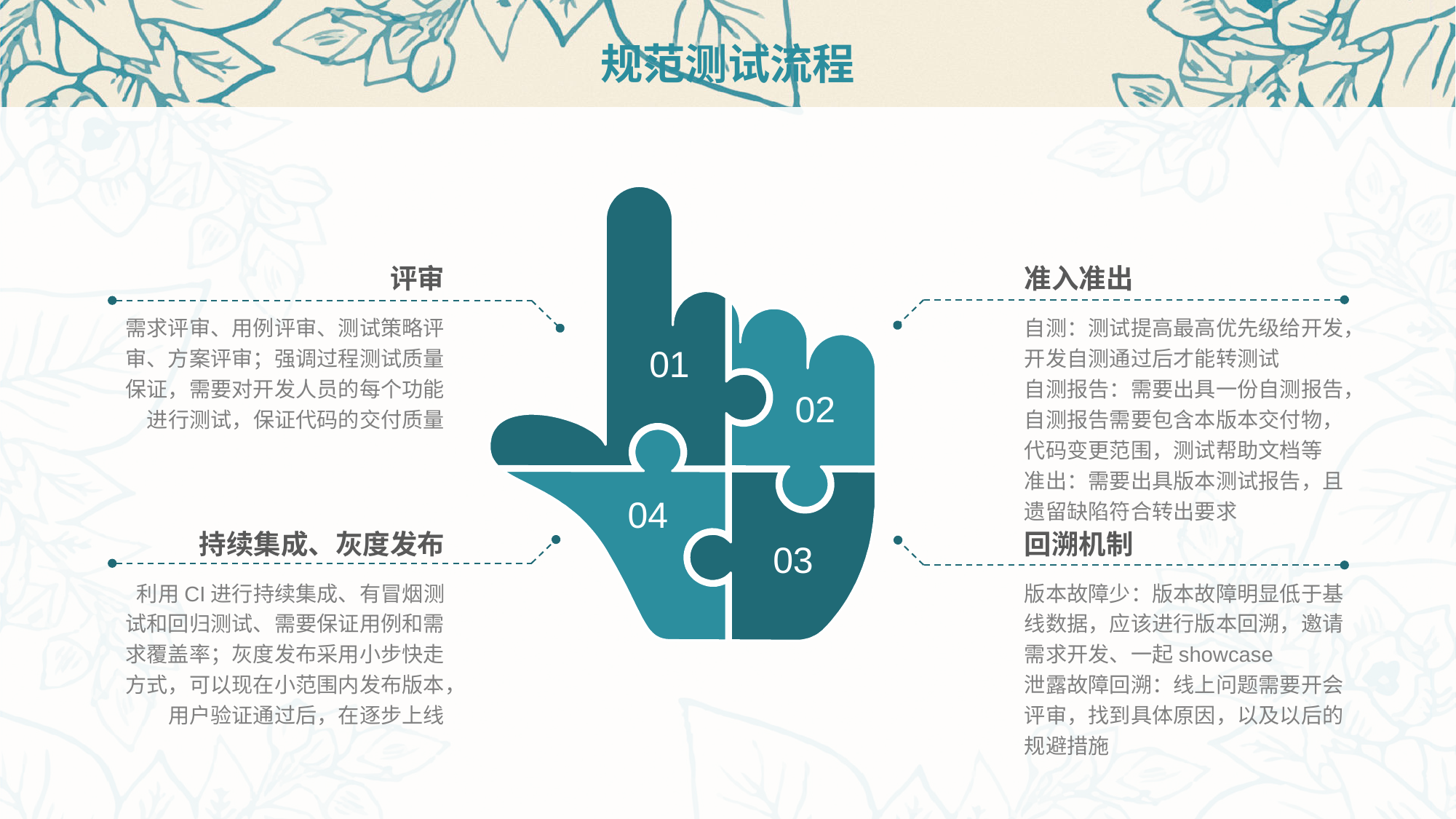

# 规范测试流程

评审
需求评审、用例评审、测试策略评审、方案评审；强调过程测试质量保证，需要对开发人员的每个功能进行测试，保证代码的交付质量
准入准出
自测：测试提高最高优先级给开发，开发自测通过后才能转测试
自测报告：需要出具一份自测报告，自测报告需要包含本版本交付物，代码变更范围，测试帮助文档等
准出：需要出具版本测试报告，且遗留缺陷符合转出要求

01
02

04
持续集成、灰度发布
利用CI进行持续集成、有冒烟测试和回归测试、需要保证用例和需求覆盖率；灰度发布采用小步快走方式，可以现在小范围内发布版本，用户验证通过后，在逐步上线
回溯机制
版本故障少：版本故障明显低于基线数据，应该进行版本回溯，邀请需求开发、一起showcase
泄露故障回溯：线上问题需要开会评审，找到具体原因，以及以后的规避措施
03